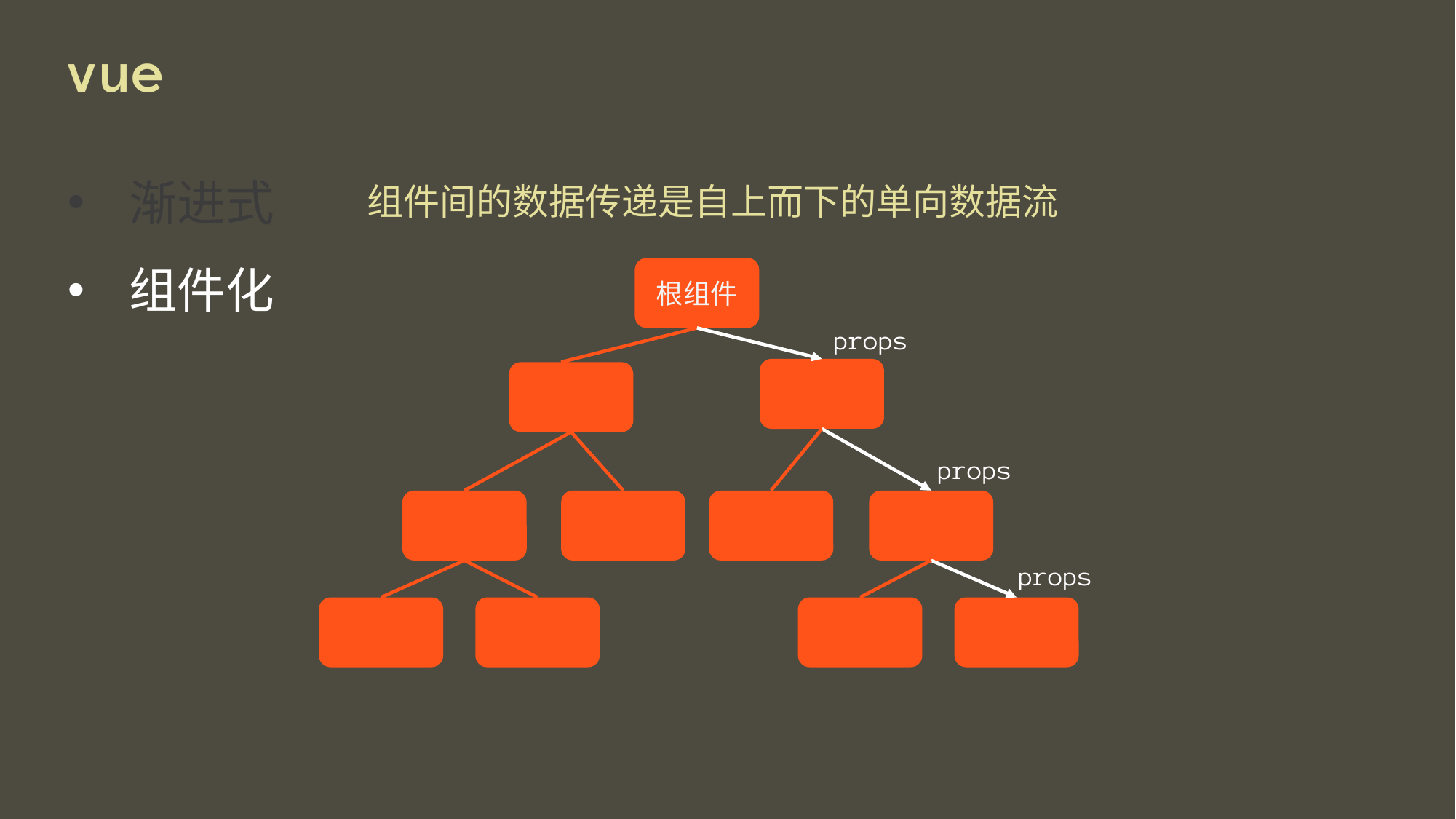

# vue
渐进式
组件化
组件间的数据传递是自上而下的单向数据流
根组件

props
props
props